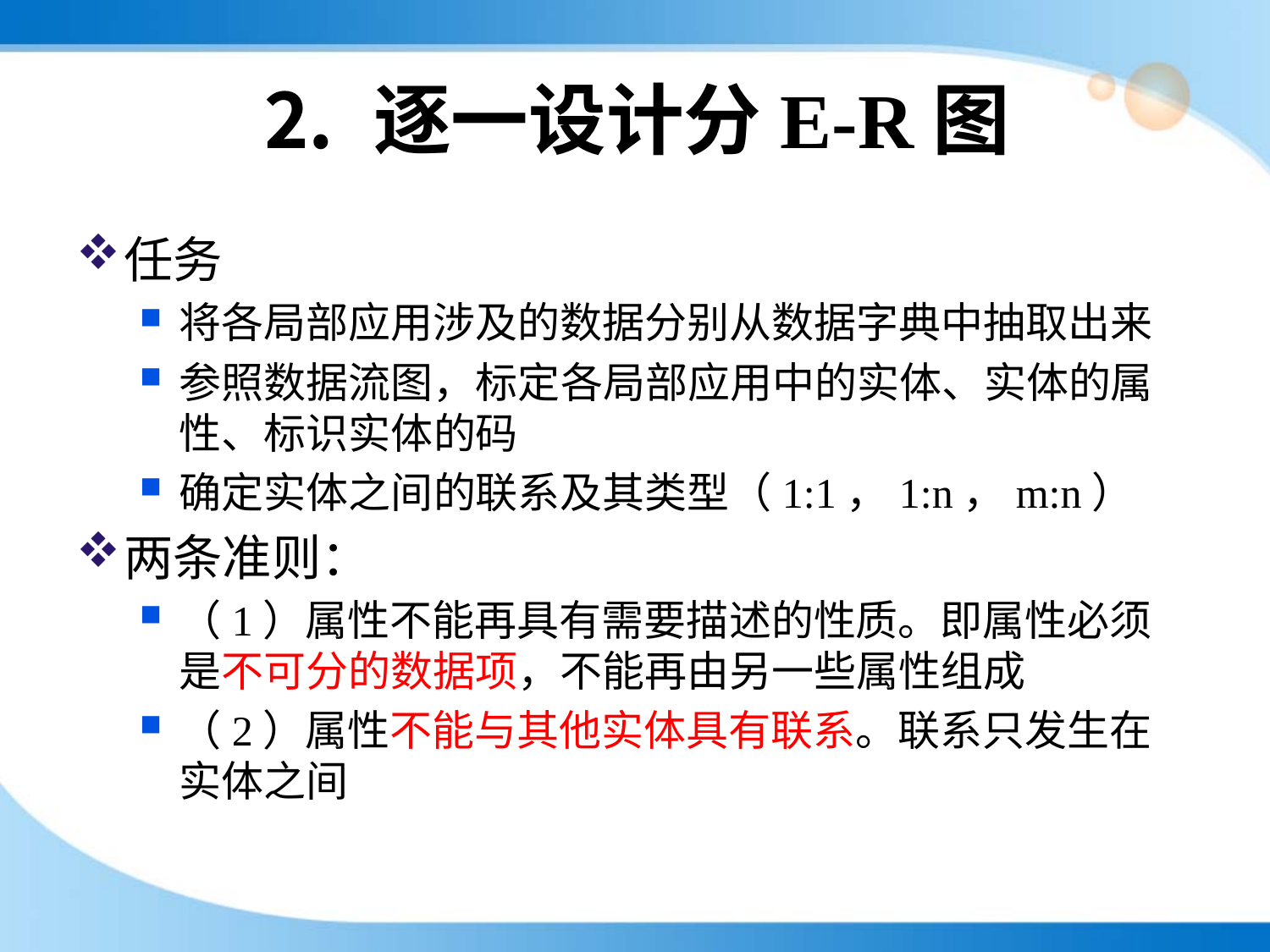

# ⒉ 逐一设计分E-R图
任务
将各局部应用涉及的数据分别从数据字典中抽取出来
参照数据流图，标定各局部应用中的实体、实体的属性、标识实体的码
确定实体之间的联系及其类型（1:1，1:n，m:n）
两条准则：
（1）属性不能再具有需要描述的性质。即属性必须是不可分的数据项，不能再由另一些属性组成
（2）属性不能与其他实体具有联系。联系只发生在实体之间